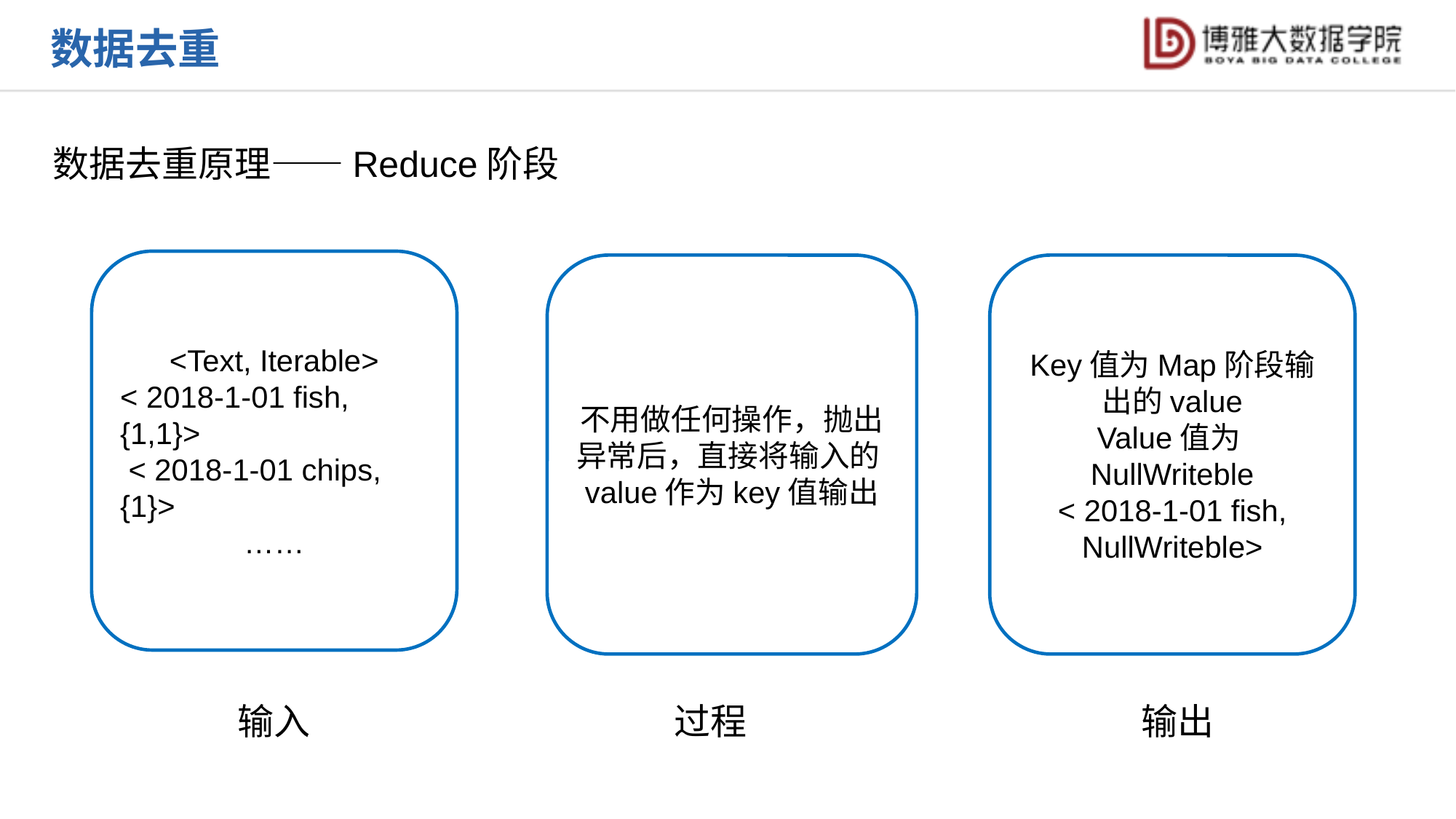

数据去重
数据去重原理——Reduce阶段

<Text, Iterable>
< 2018-1-01 fish, {1,1}>
 < 2018-1-01 chips, {1}>
……
不用做任何操作，抛出异常后，直接将输入的value作为key值输出
Key值为Map阶段输出的value
Value值为NullWriteble
< 2018-1-01 fish, NullWriteble>
输入
输出
过程